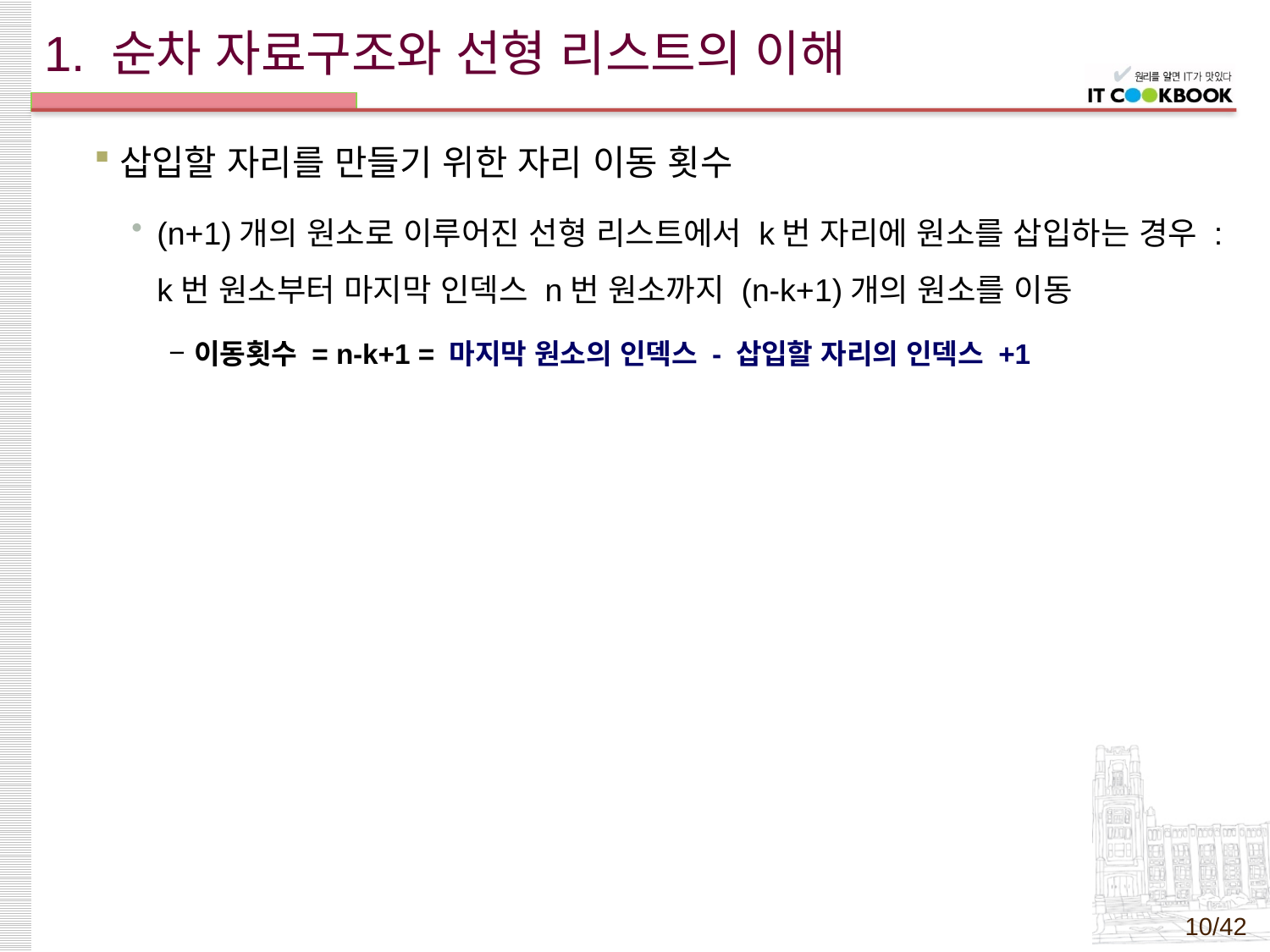

# 1. 순차 자료구조와 선형 리스트의 이해
삽입할 자리를 만들기 위한 자리 이동 횟수
(n+1)개의 원소로 이루어진 선형 리스트에서 k번 자리에 원소를 삽입하는 경우 : k번 원소부터 마지막 인덱스 n번 원소까지 (n-k+1)개의 원소를 이동
이동횟수 = n-k+1 = 마지막 원소의 인덱스 - 삽입할 자리의 인덱스 +1